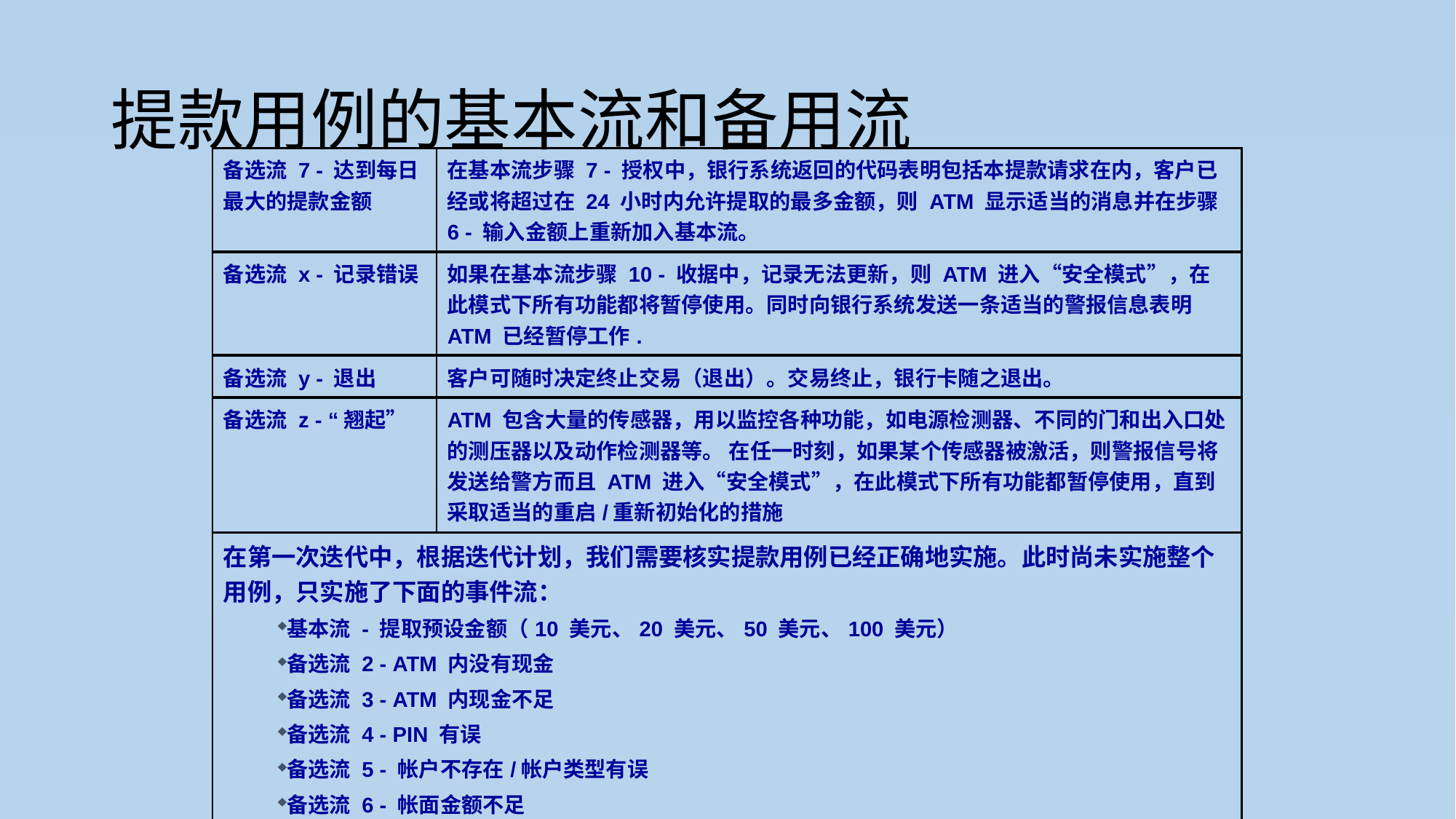

# 提款用例的基本流和备用流
| 备选流 7 - 达到每日最大的提款金额 | 在基本流步骤 7 - 授权中，银行系统返回的代码表明包括本提款请求在内，客户已经或将超过在 24 小时内允许提取的最多金额，则 ATM 显示适当的消息并在步骤 6 - 输入金额上重新加入基本流。 |
| --- | --- |
| 备选流 x - 记录错误 | 如果在基本流步骤 10 - 收据中，记录无法更新，则 ATM 进入“安全模式”，在此模式下所有功能都将暂停使用。同时向银行系统发送一条适当的警报信息表明 ATM 已经暂停工作. |
| 备选流 y - 退出 | 客户可随时决定终止交易（退出）。交易终止，银行卡随之退出。 |
| 备选流 z - “翘起” | ATM 包含大量的传感器，用以监控各种功能，如电源检测器、不同的门和出入口处的测压器以及动作检测器等。 在任一时刻，如果某个传感器被激活，则警报信号将发送给警方而且 ATM 进入“安全模式”，在此模式下所有功能都暂停使用，直到采取适当的重启/重新初始化的措施 |
| 在第一次迭代中，根据迭代计划，我们需要核实提款用例已经正确地实施。此时尚未实施整个用例，只实施了下面的事件流： 基本流 - 提取预设金额（10 美元、20 美元、50 美元、100 美元） 备选流 2 - ATM 内没有现金 备选流 3 - ATM 内现金不足 备选流 4 - PIN 有误 备选流 5 - 帐户不存在/帐户类型有误 备选流 6 - 帐面金额不足 |  |